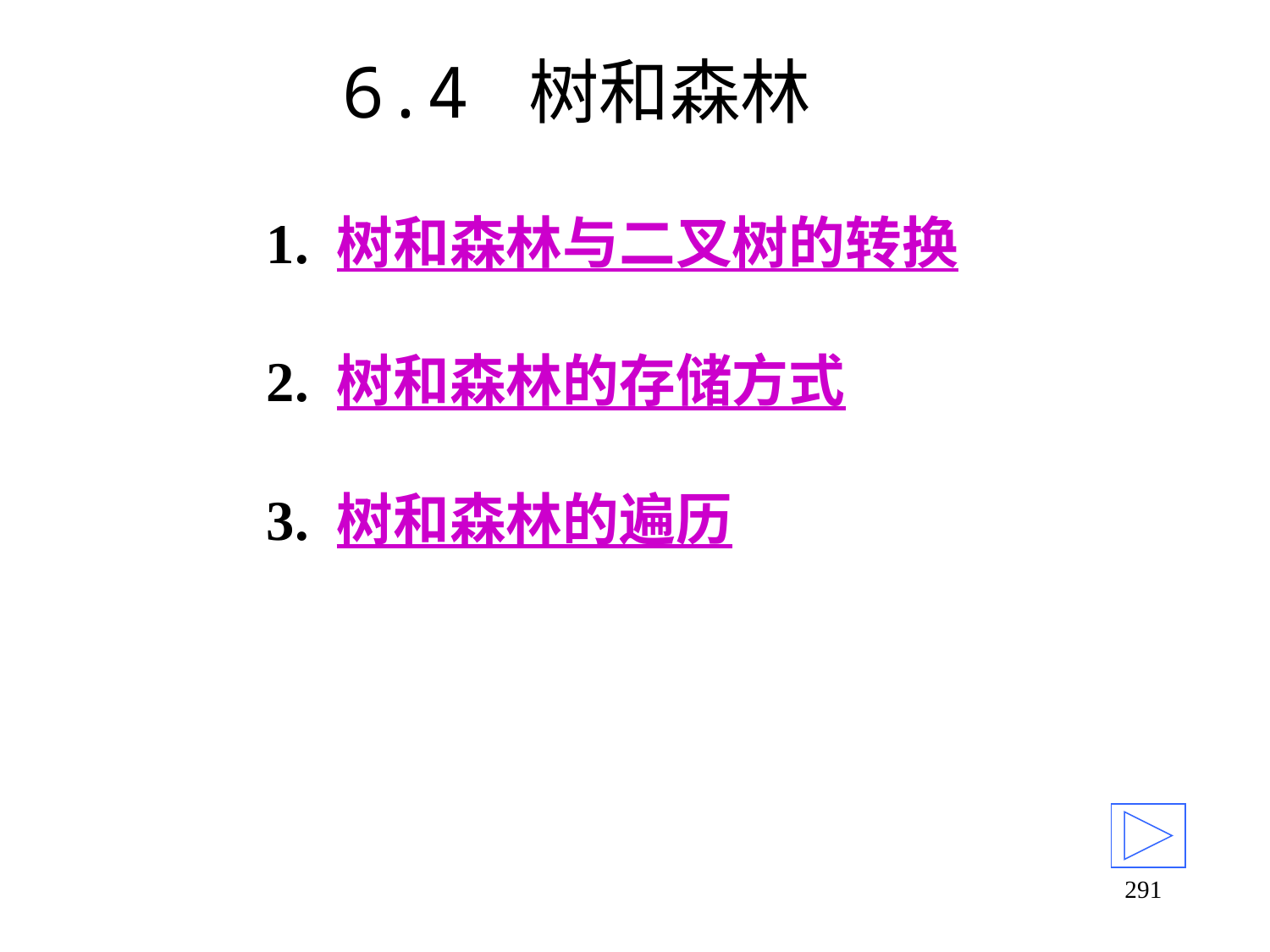

# 6.4 树和森林
1. 树和森林与二叉树的转换
2. 树和森林的存储方式
3. 树和森林的遍历

291